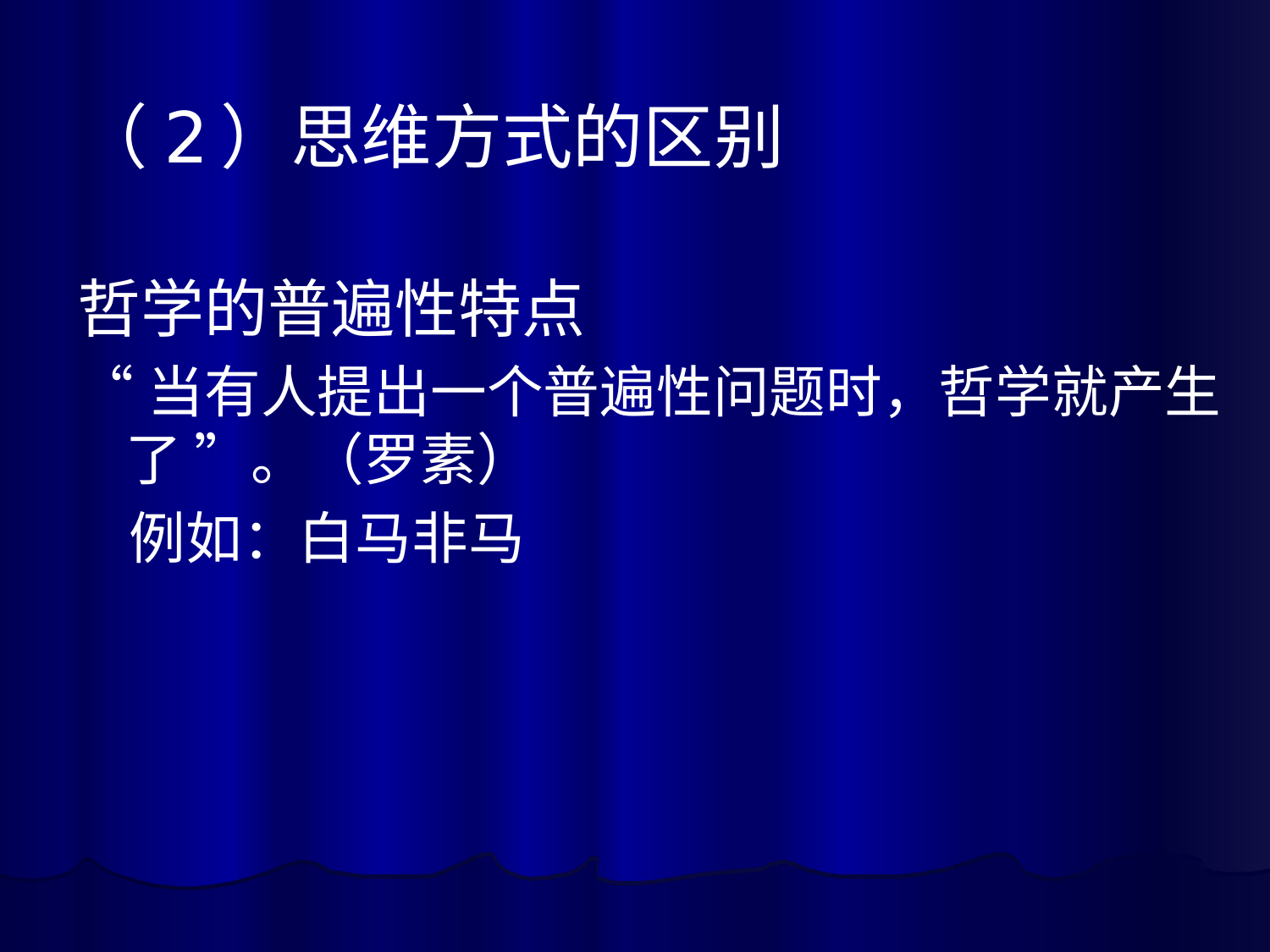

（2）思维方式的区别

哲学的普遍性特点
“当有人提出一个普遍性问题时，哲学就产生了 ”。（罗素）
   例如：白马非马